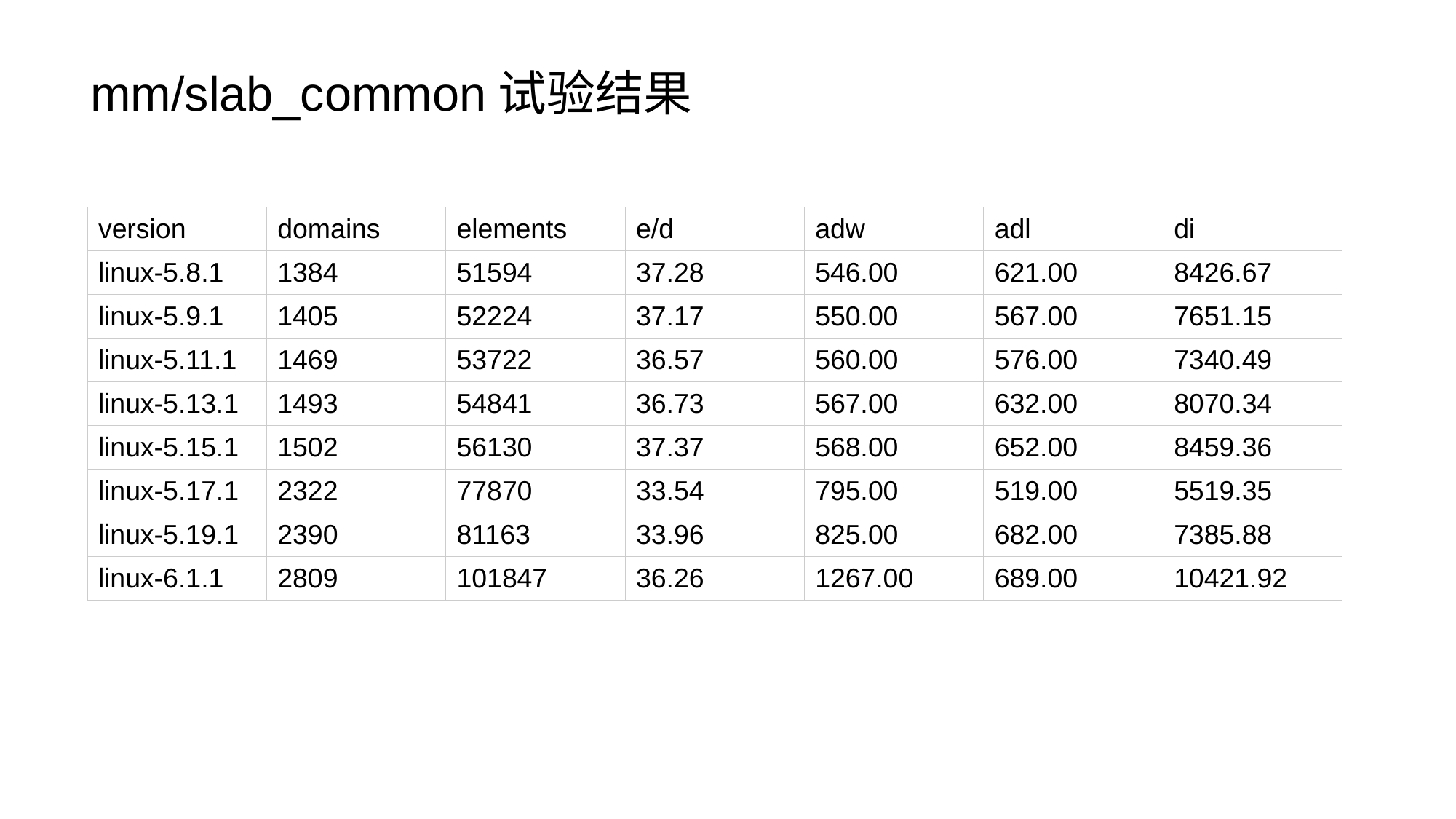

mm/slab_common试验结果
| version | domains | elements | e/d | adw | adl | di |
| --- | --- | --- | --- | --- | --- | --- |
| linux-5.8.1 | 1384 | 51594 | 37.28 | 546.00 | 621.00 | 8426.67 |
| linux-5.9.1 | 1405 | 52224 | 37.17 | 550.00 | 567.00 | 7651.15 |
| linux-5.11.1 | 1469 | 53722 | 36.57 | 560.00 | 576.00 | 7340.49 |
| linux-5.13.1 | 1493 | 54841 | 36.73 | 567.00 | 632.00 | 8070.34 |
| linux-5.15.1 | 1502 | 56130 | 37.37 | 568.00 | 652.00 | 8459.36 |
| linux-5.17.1 | 2322 | 77870 | 33.54 | 795.00 | 519.00 | 5519.35 |
| linux-5.19.1 | 2390 | 81163 | 33.96 | 825.00 | 682.00 | 7385.88 |
| linux-6.1.1 | 2809 | 101847 | 36.26 | 1267.00 | 689.00 | 10421.92 |